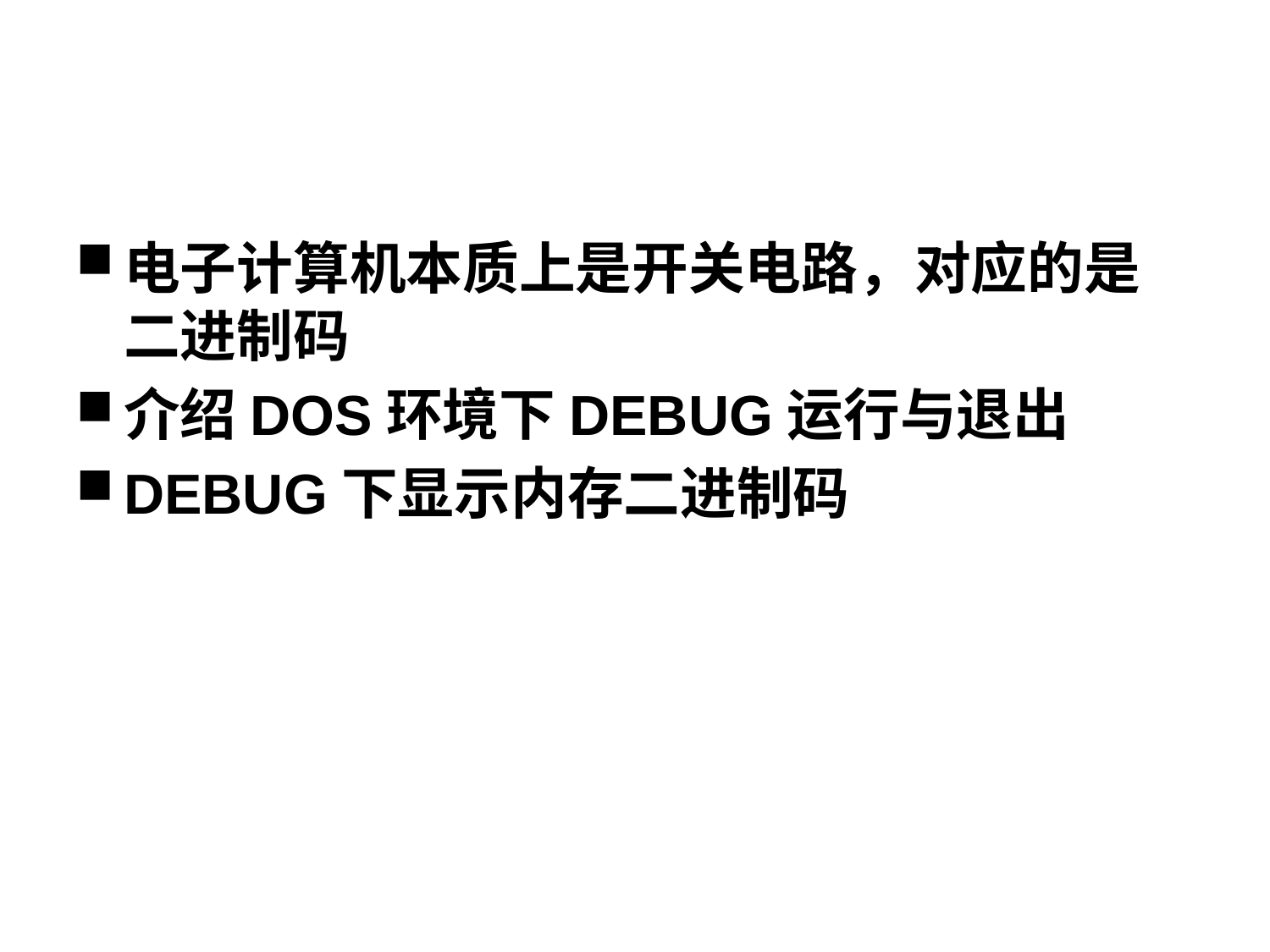

#
电子计算机本质上是开关电路，对应的是二进制码
介绍DOS环境下DEBUG运行与退出
DEBUG下显示内存二进制码